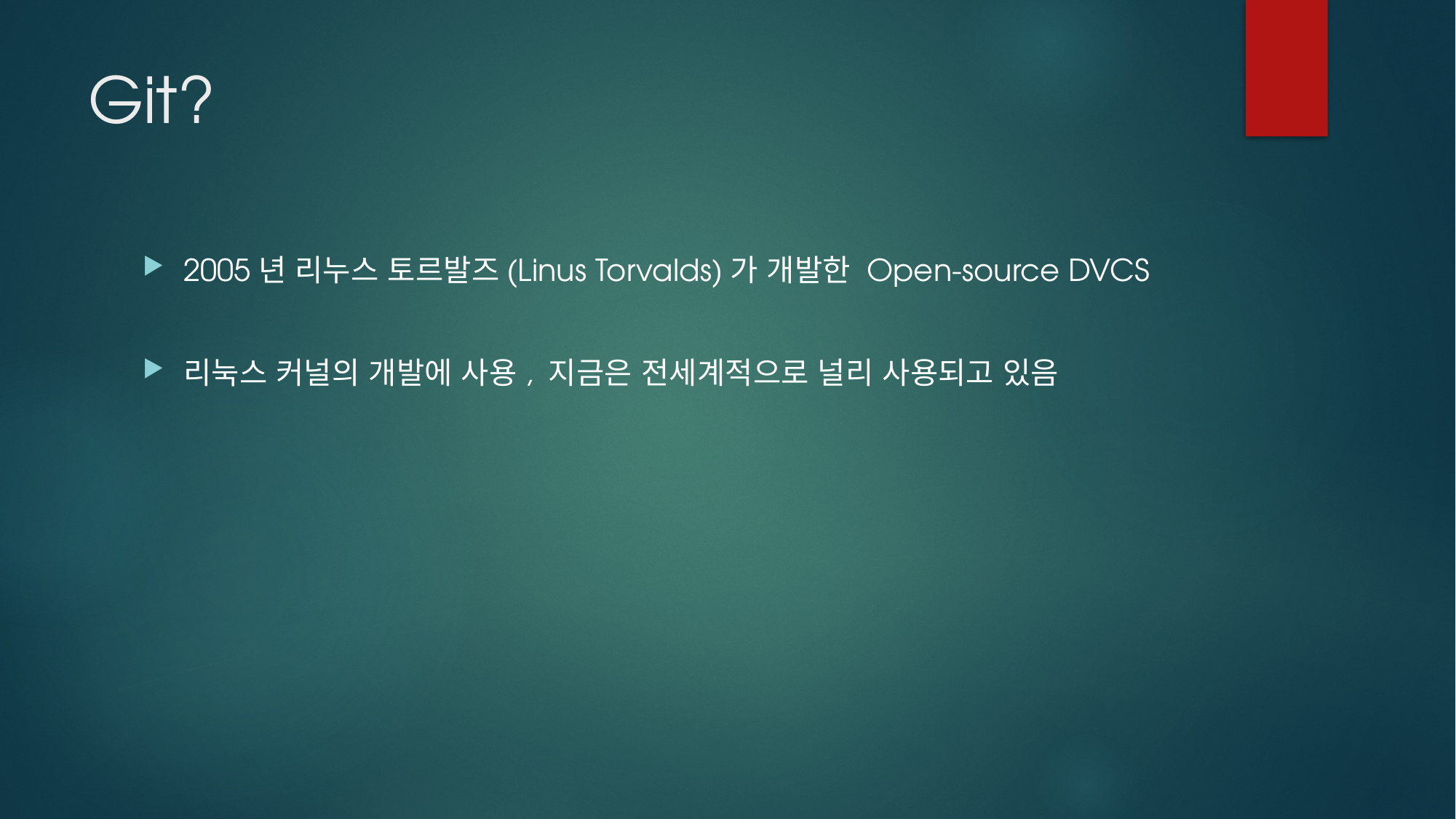

# Git?
2005년 리누스 토르발즈(Linus Torvalds)가 개발한 Open-source DVCS

리눅스 커널의 개발에 사용, 지금은 전세계적으로 널리 사용되고 있음